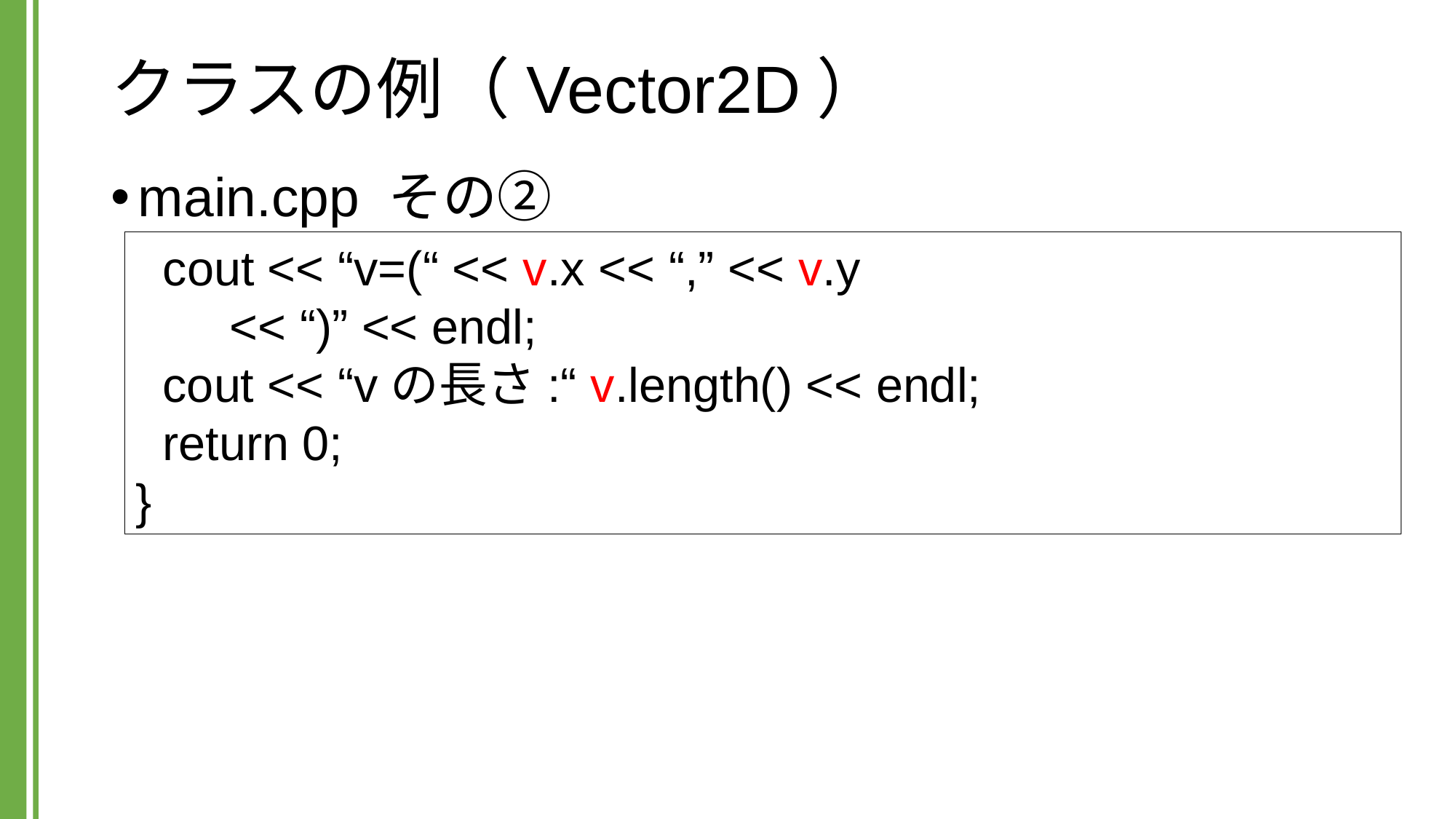

# クラスの例（Vector2D）
main.cpp その②

  cout << “v=(“ << v.x << “,” << v.y
       << “)” << endl;
  cout << “vの長さ:“ v.length() << endl;
  return 0;
}